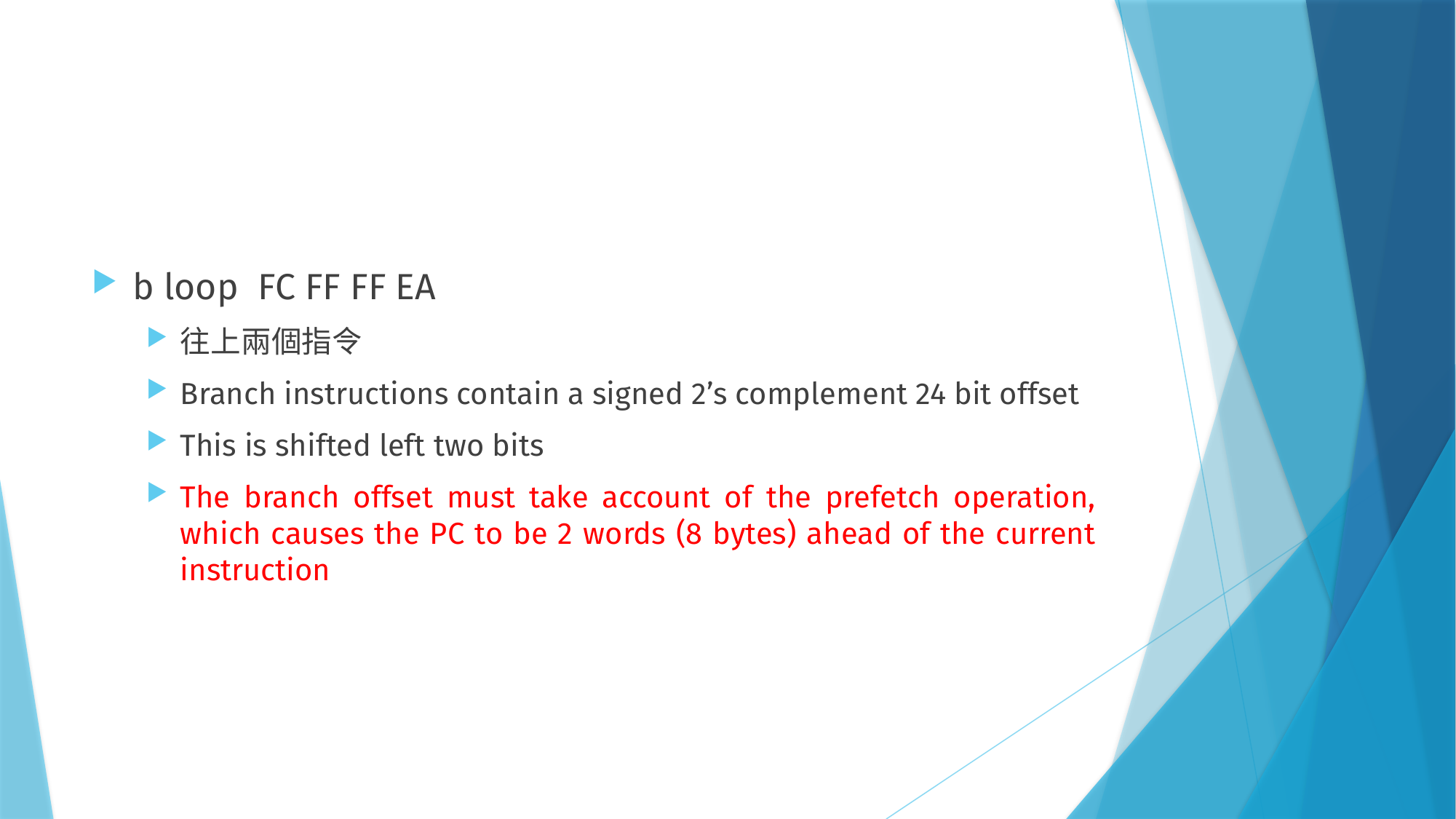

#
b loop  FC FF FF EA
往上兩個指令
Branch instructions contain a signed 2’s complement 24 bit offset
This is shifted left two bits
The branch offset must take account of the prefetch operation, which causes the PC to be 2 words (8 bytes) ahead of the current instruction